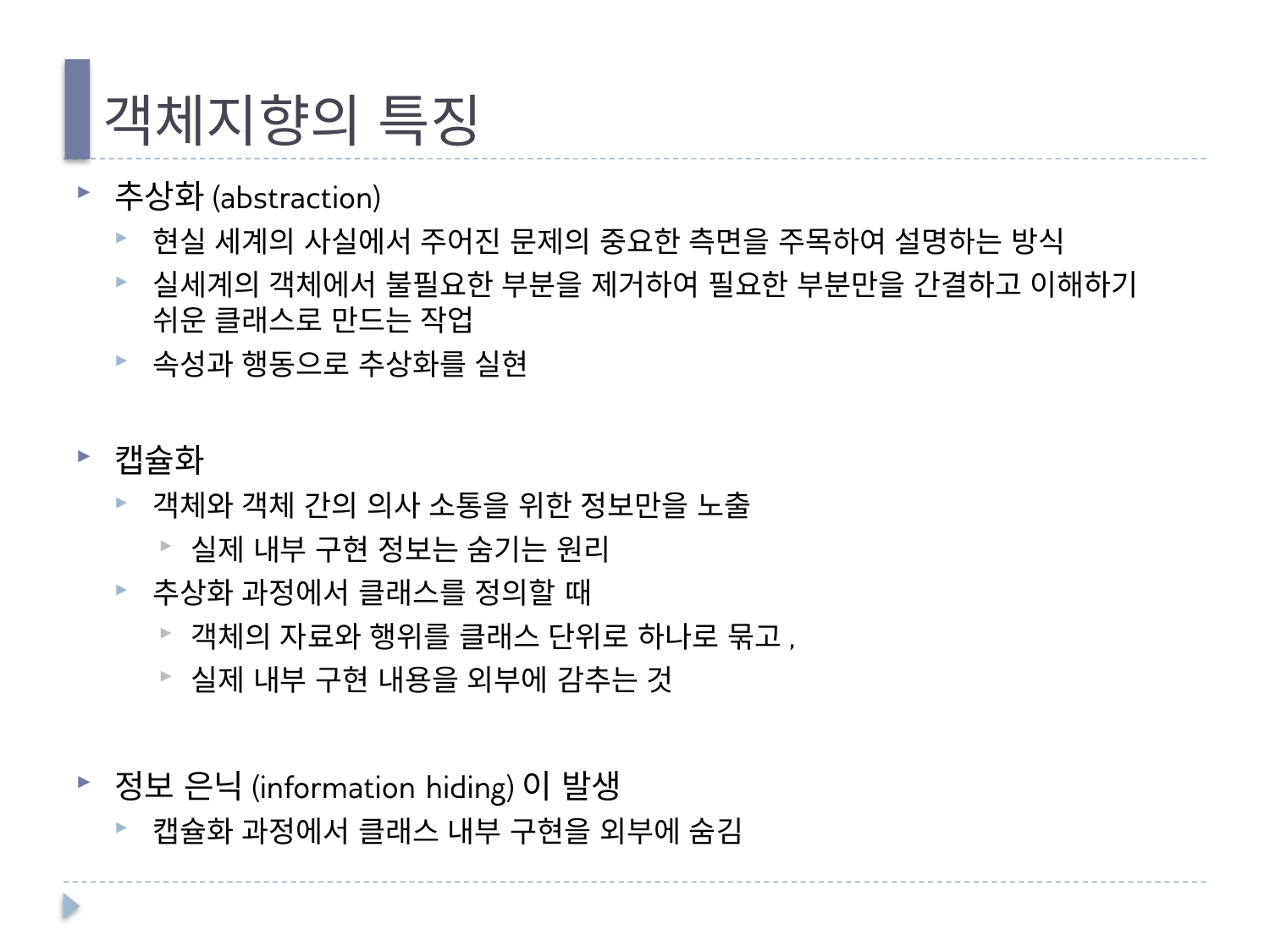

# 객체지향의 특징
추상화(abstraction)
현실 세계의 사실에서 주어진 문제의 중요한 측면을 주목하여 설명하는 방식
실세계의 객체에서 불필요한 부분을 제거하여 필요한 부분만을 간결하고 이해하기 쉬운 클래스로 만드는 작업
속성과 행동으로 추상화를 실현

캡슐화
객체와 객체 간의 의사 소통을 위한 정보만을 노출
실제 내부 구현 정보는 숨기는 원리
추상화 과정에서 클래스를 정의할 때
객체의 자료와 행위를 클래스 단위로 하나로 묶고,
실제 내부 구현 내용을 외부에 감추는 것

정보 은닉(information hiding)이 발생
캡슐화 과정에서 클래스 내부 구현을 외부에 숨김